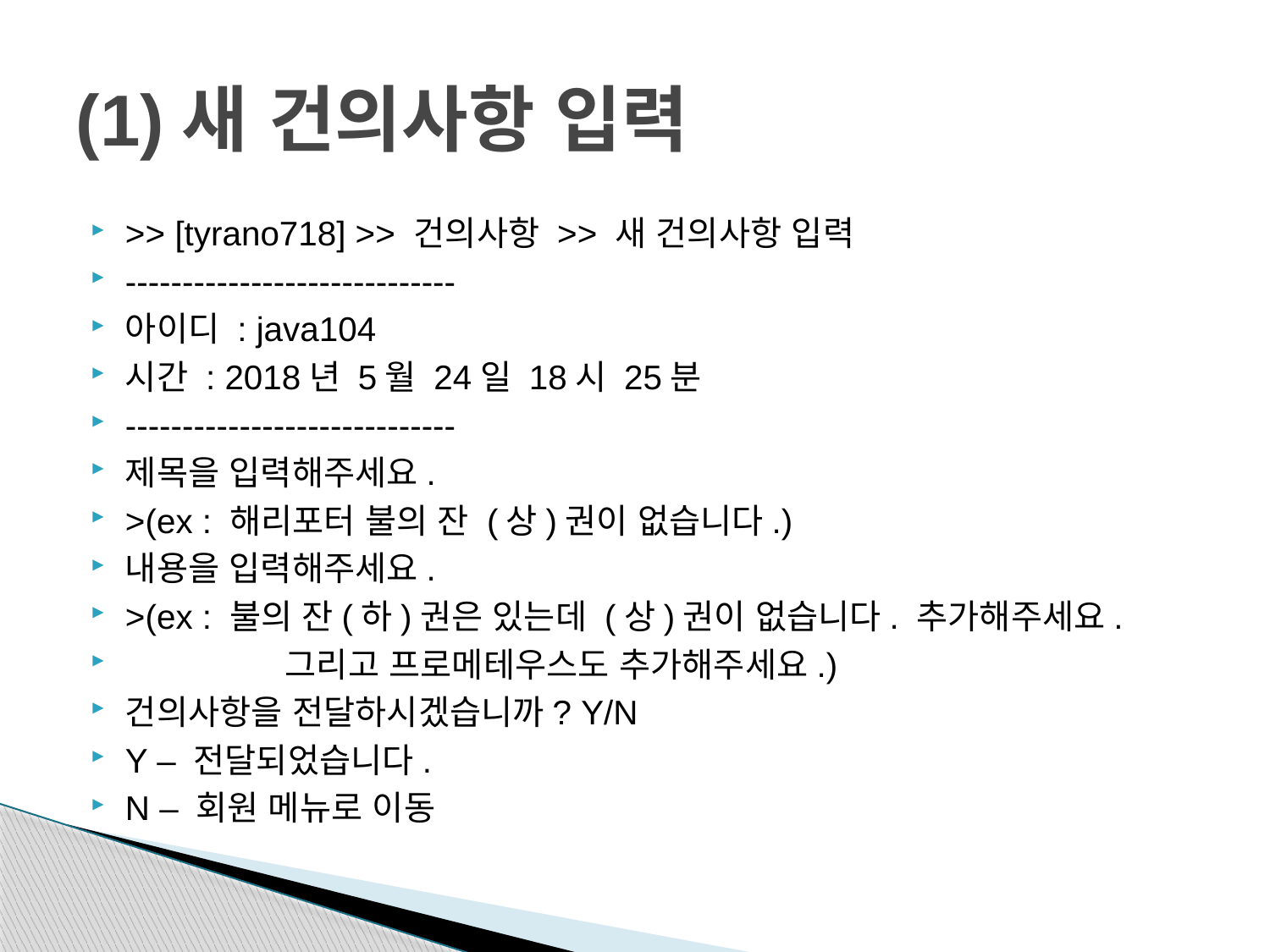

# (1)새 건의사항 입력
>> [tyrano718] >> 건의사항 >> 새 건의사항 입력
-----------------------------
아이디 : java104
시간 : 2018년 5월 24일 18시 25분
-----------------------------
제목을 입력해주세요.
>(ex : 해리포터 불의 잔 (상)권이 없습니다.)
내용을 입력해주세요.
>(ex : 불의 잔(하)권은 있는데 (상)권이 없습니다. 추가해주세요.
 	   그리고 프로메테우스도 추가해주세요.)
건의사항을 전달하시겠습니까? Y/N
Y – 전달되었습니다.
N – 회원 메뉴로 이동